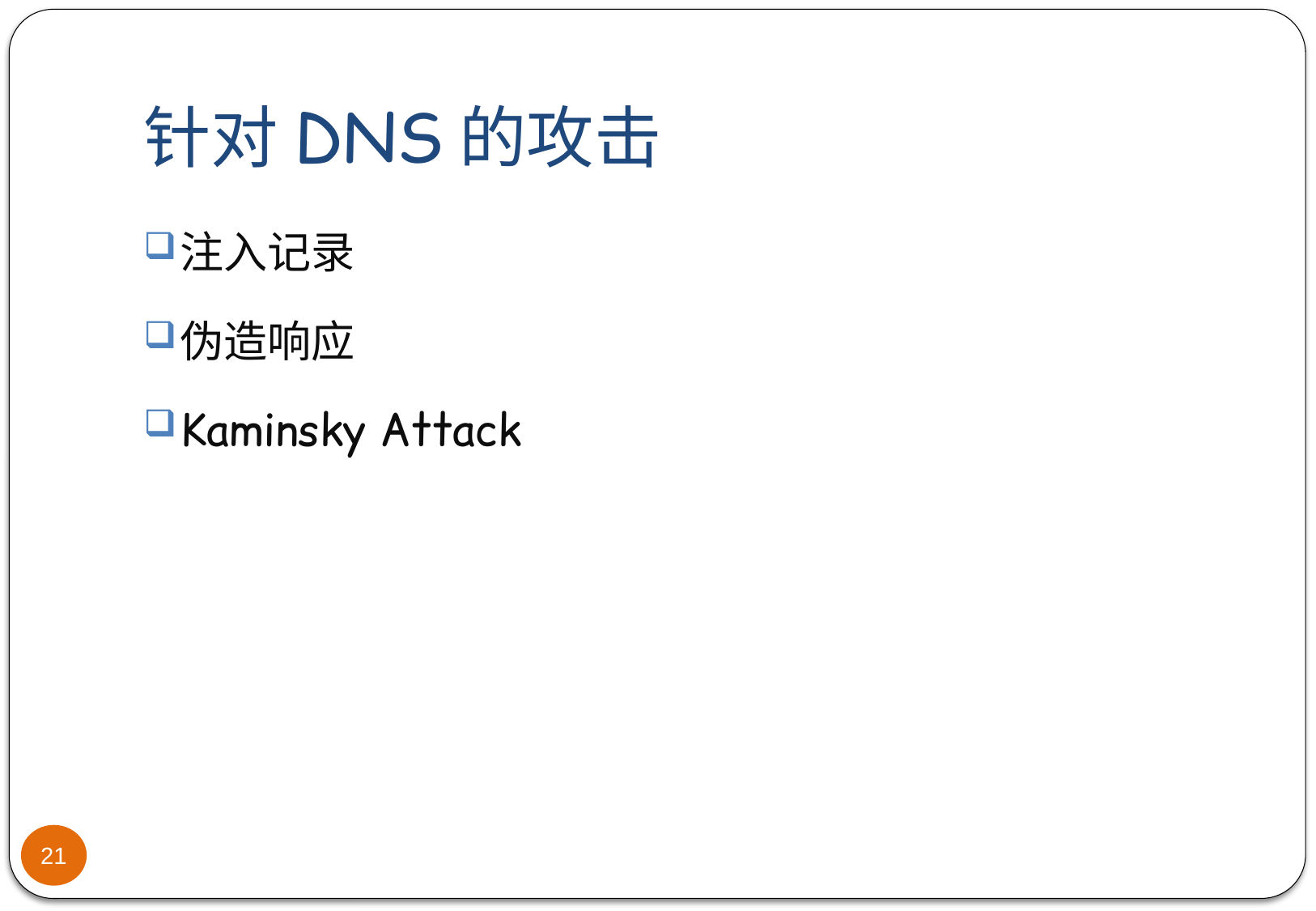

# 针对DNS的攻击
注入记录
伪造响应
Kaminsky Attack
21